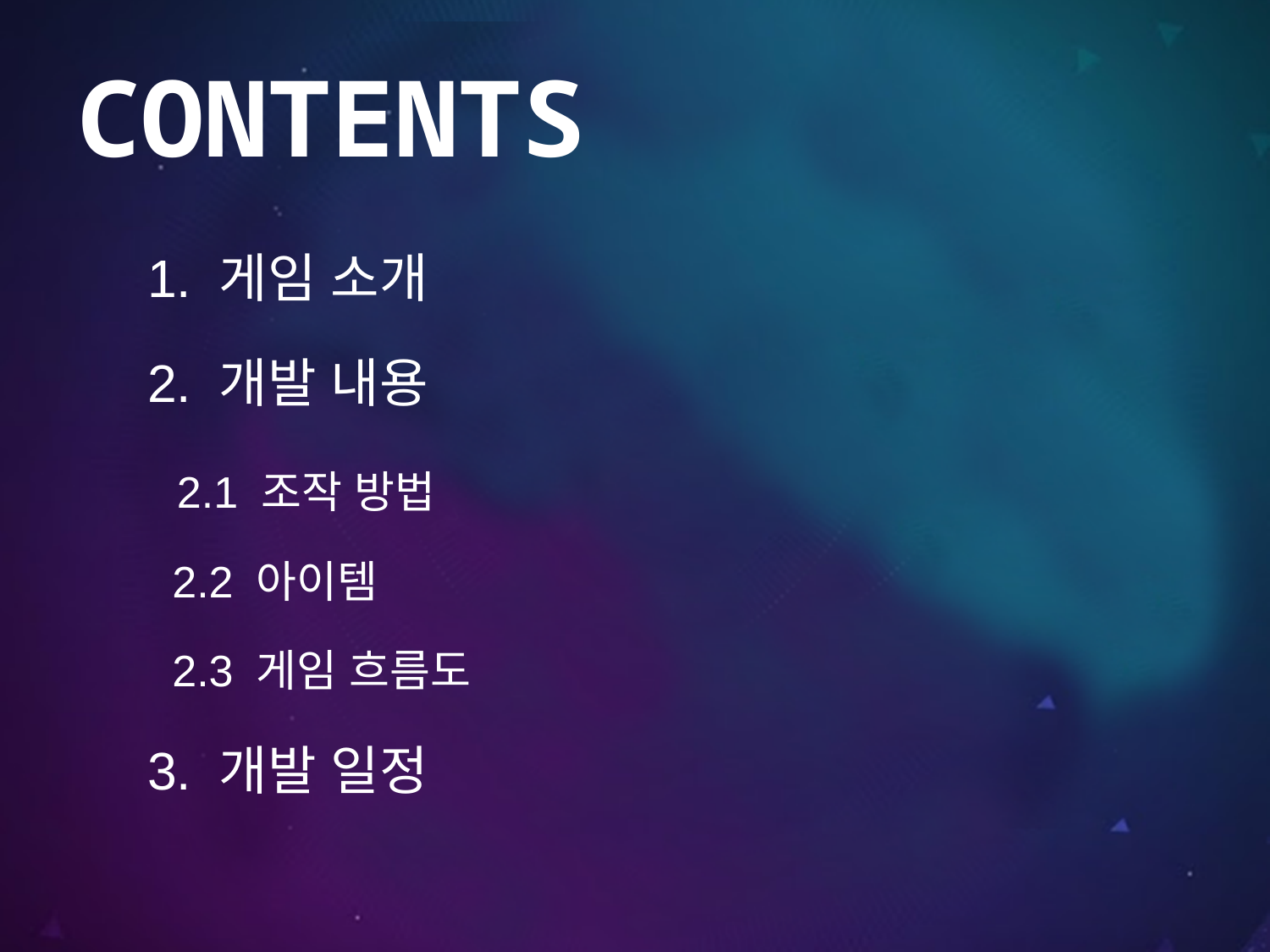

# CONTENTS
1. 게임 소개
2. 개발 내용
  2.1 조작 방법
  2.2 아이템
  2.3 게임 흐름도
3. 개발 일정